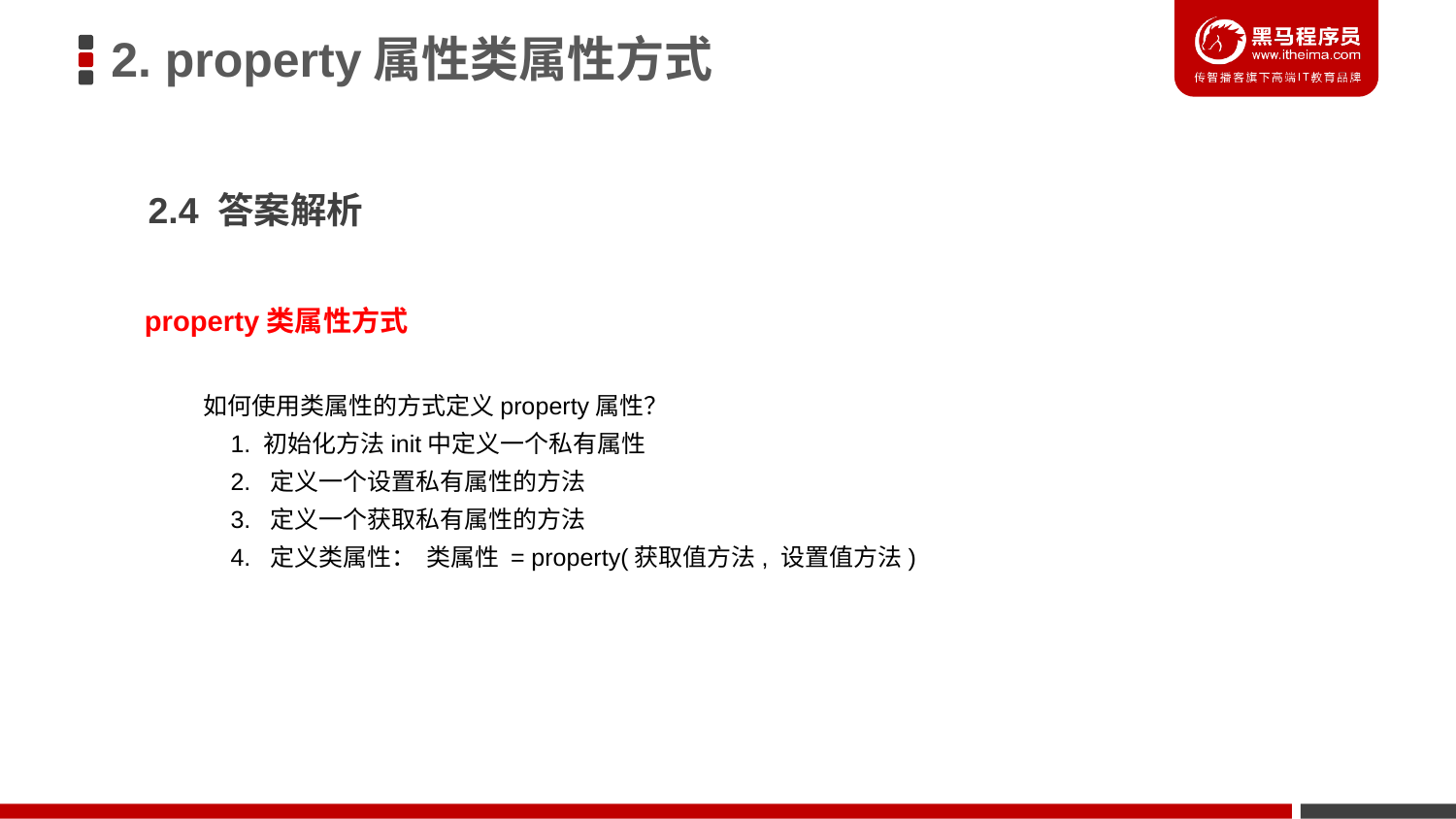

2. property属性类属性方式
2.4 答案解析
property类属性方式
如何使用类属性的方式定义property属性？
    1. 初始化方法init中定义一个私有属性
    2.  定义一个设置私有属性的方法
    3.  定义一个获取私有属性的方法
    4.  定义类属性：  类属性 = property(获取值方法, 设置值方法)